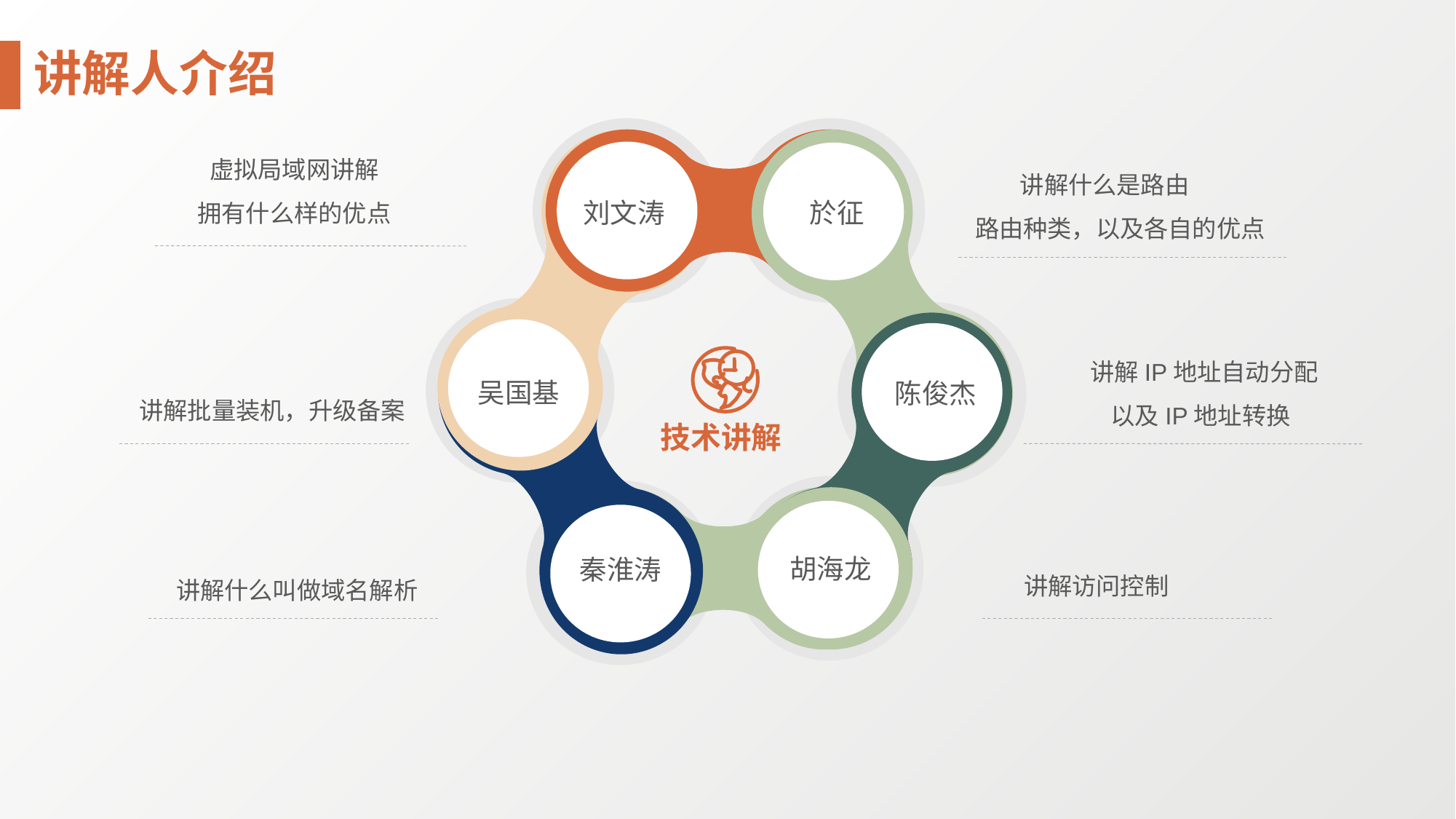

讲解人介绍

  虚拟局域网讲解
拥有什么样的优点
        讲解什么是路由
路由种类，以及各自的优点
刘文涛
於征
    讲解IP地址自动分配
       以及IP地址转换

吴国基
陈俊杰
 讲解批量装机，升级备案

技术讲解
胡海龙
秦淮涛
       讲解访问控制
 讲解什么叫做域名解析